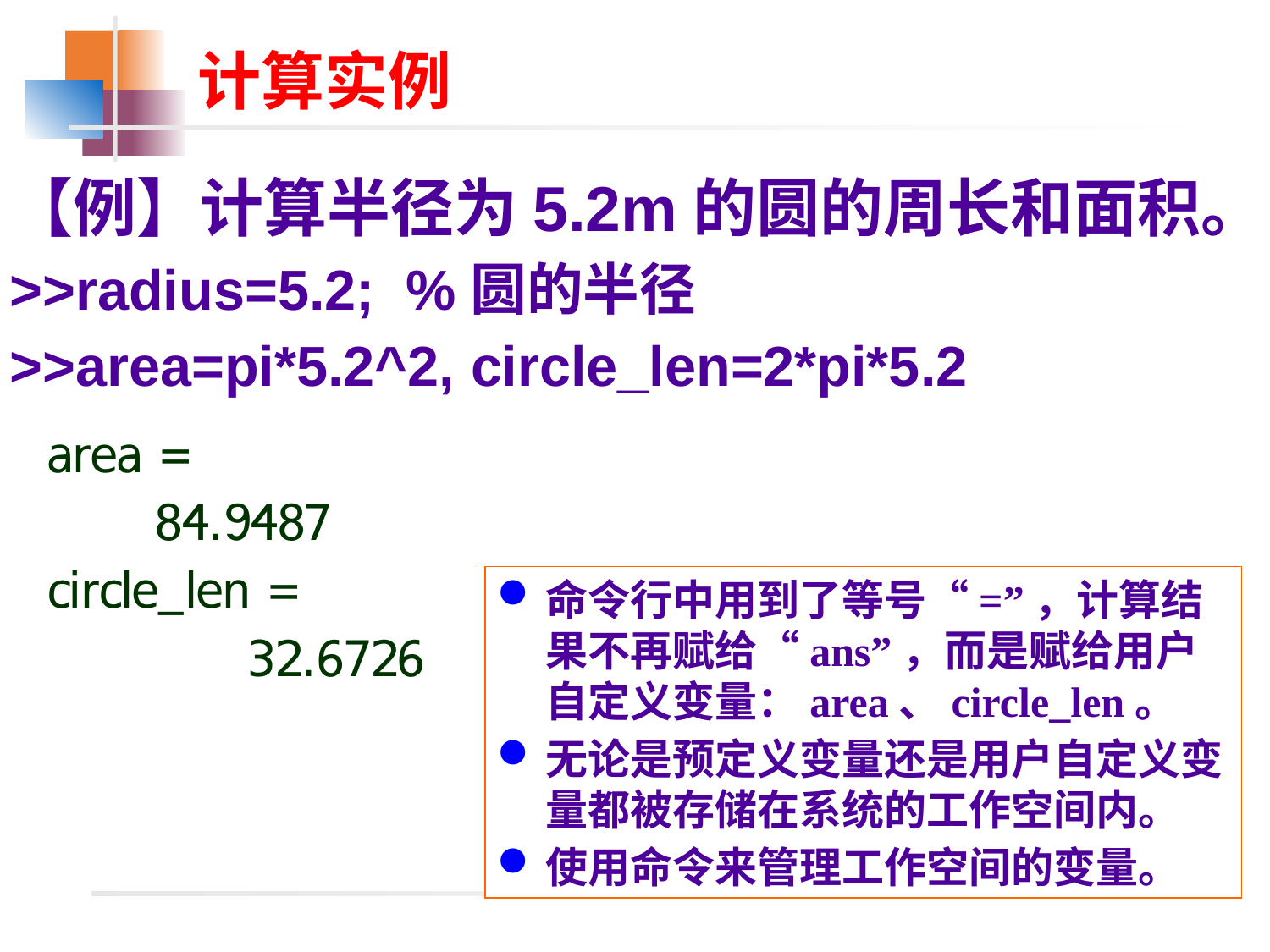

计算实例
【例】计算半径为5.2m的圆的周长和面积。
>>radius=5.2;  %圆的半径
>>area=pi*5.2^2, circle_len=2*pi*5.2

area =
       84.9487
circle_len =
             32.6726

命令行中用到了等号“=”，计算结果不再赋给“ans”，而是赋给用户自定义变量：area、circle_len。
无论是预定义变量还是用户自定义变量都被存储在系统的工作空间内。
使用命令来管理工作空间的变量。